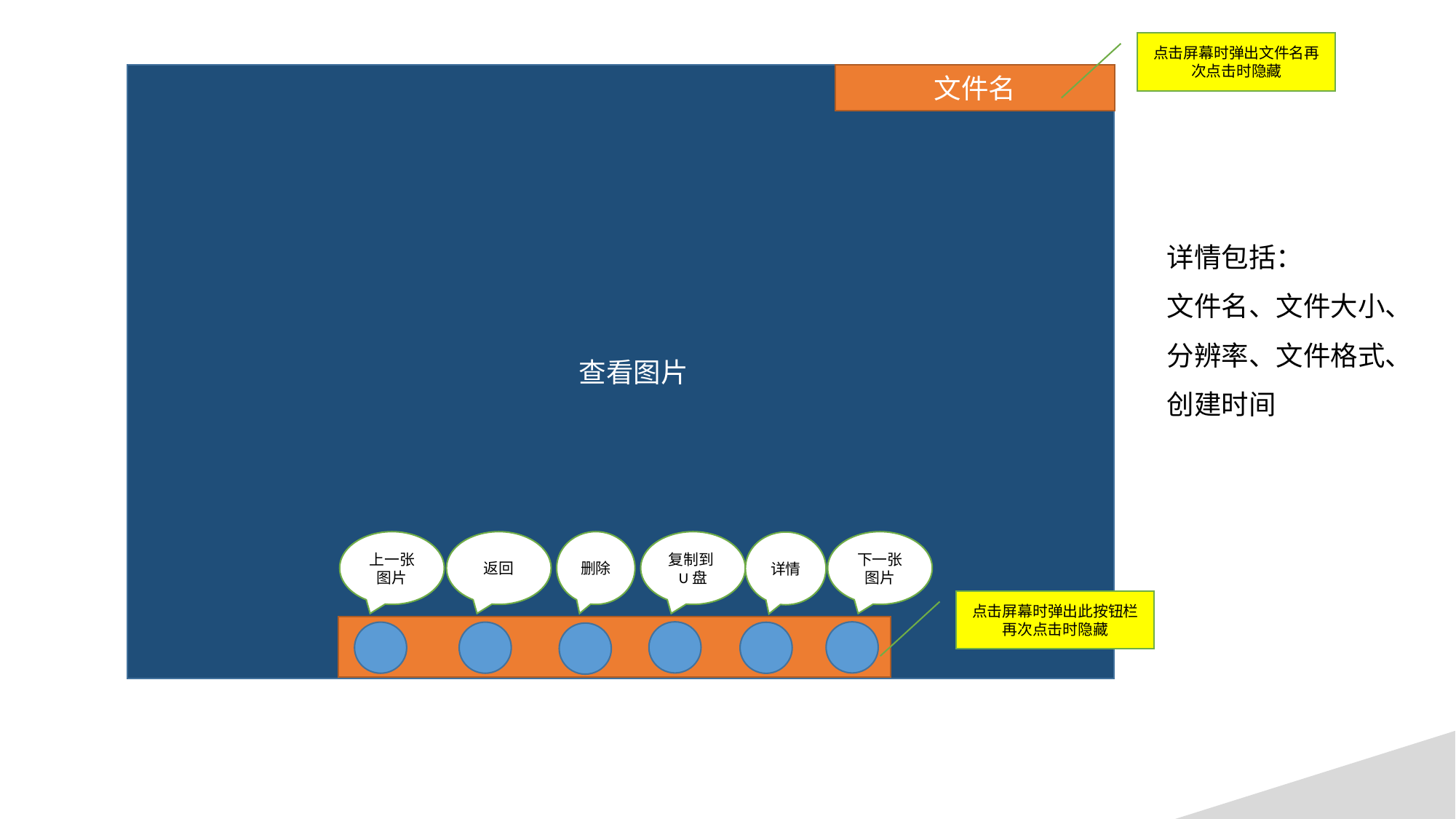

点击屏幕时弹出文件名再次点击时隐藏
文件名

详情包括：
文件名、文件大小、分辨率、文件格式、创建时间
查看图片
上一张图片
返回
删除
复制到U盘
下一张图片
详情
点击屏幕时弹出此按钮栏再次点击时隐藏